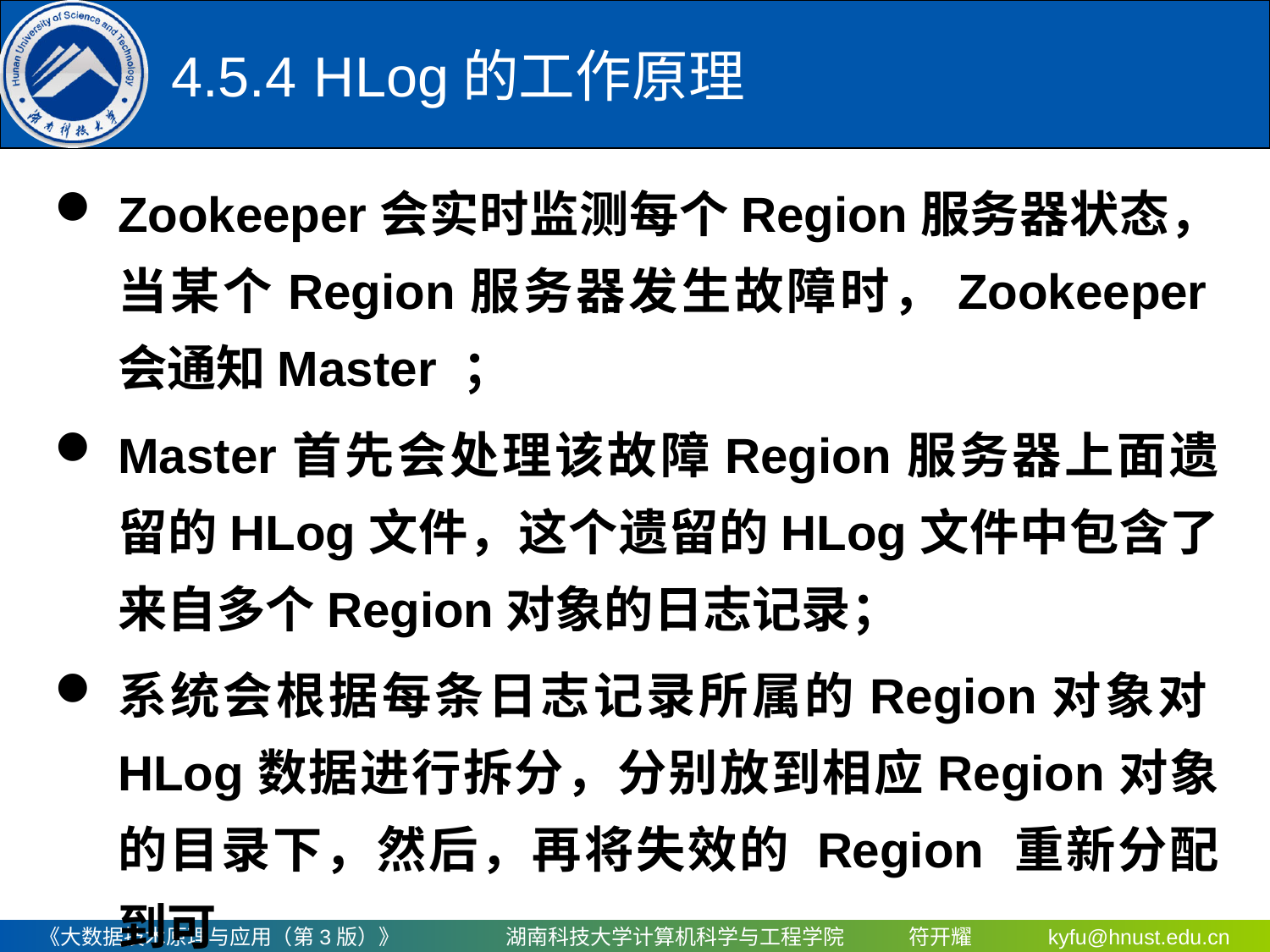

4.5.4	 HLog的工作原理
Zookeeper会实时监测每个Region服务器状态，当某个Region服务器发生故障时，Zookeeper会通知Master ；
Master首先会处理该故障Region服务器上面遗留的HLog文件，这个遗留的HLog文件中包含了来自多个Region对象的日志记录；
系统会根据每条日志记录所属的Region对象对HLog数据进行拆分，分别放到相应Region对象的目录下，然后，再将失效的 Region 重新分配到可